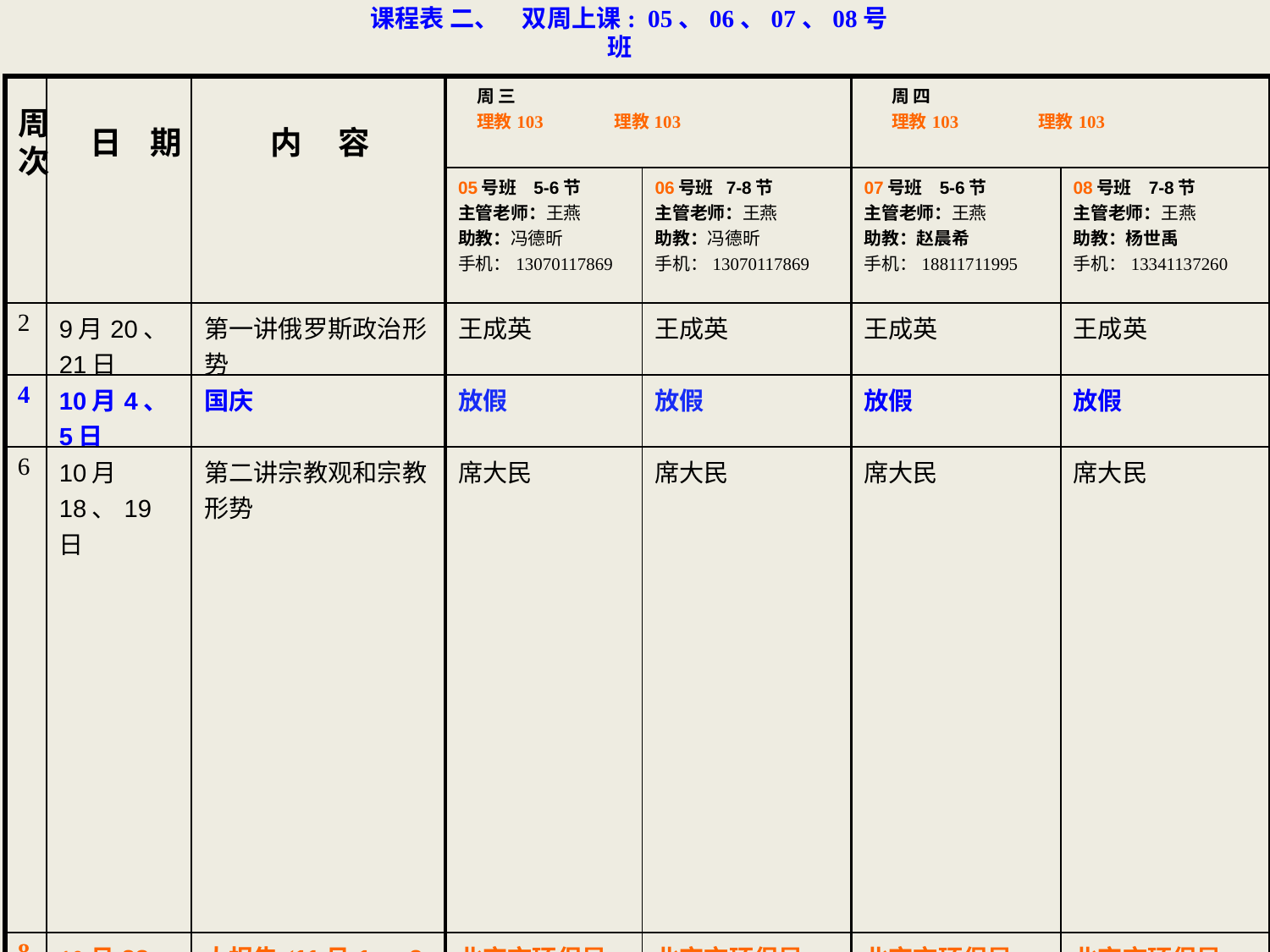

课程表 二、    双周上课:  05、06、07、08号班
|  |  |  | 周 三 理教103 理教103 |  | 周 四 理教103 理教103 |  |
| --- | --- | --- | --- | --- | --- | --- |
|  |  |  | 05号班 5-6节 主管老师：王燕 助教：冯德昕 手机：13070117869 | 06号班 7-8节 主管老师：王燕 助教：冯德昕 手机：13070117869 | 07号班 5-6节 主管老师：王燕 助教：赵晨希 手机：18811711995 | 08号班 7-8节 主管老师：王燕 助教：杨世禹 手机：13341137260 |
| 2 | 9月20、21日 | 第一讲俄罗斯政治形势 | 王成英 | 王成英 | 王成英 | 王成英 |
| 4 | 10月4、5日 | 国庆 | 放假 | 放假 | 放假 | 放假 |
| 6 | 10月18、19日 | 第二讲宗教观和宗教形势 | 席大民 | 席大民 | 席大民 | 席大民 |
| 8 | 10月28日 | 大报告(11月1、2日停课) | 北京市环保局 | 北京市环保局 | 北京市环保局 | 北京市环保局 |
| 10 | 11月15、16日 | 第三讲世界经济发展态势 | 黄俊立 | 黄俊立 | 黄俊立 | 黄俊立 |
| 12 | 11月25日 | 大报告(29、30日停课) | 郝平 | 郝平 | 郝平 | 郝平 |
| 14 | 12月13、14日 | 第四讲世界政治 | 王燕 | 王燕 | 王燕 | 王燕 |
| 16 | 12月27、28日 | 第五讲世界经济热点问题 课后答疑 | 贺大兴 主管老师和助教负责 | 贺大兴 主管老师和助教负责 | 贺大兴 主管老师和助教负责 | 贺大兴 主管老师和助教负责 |
周
次

日    期

内     容